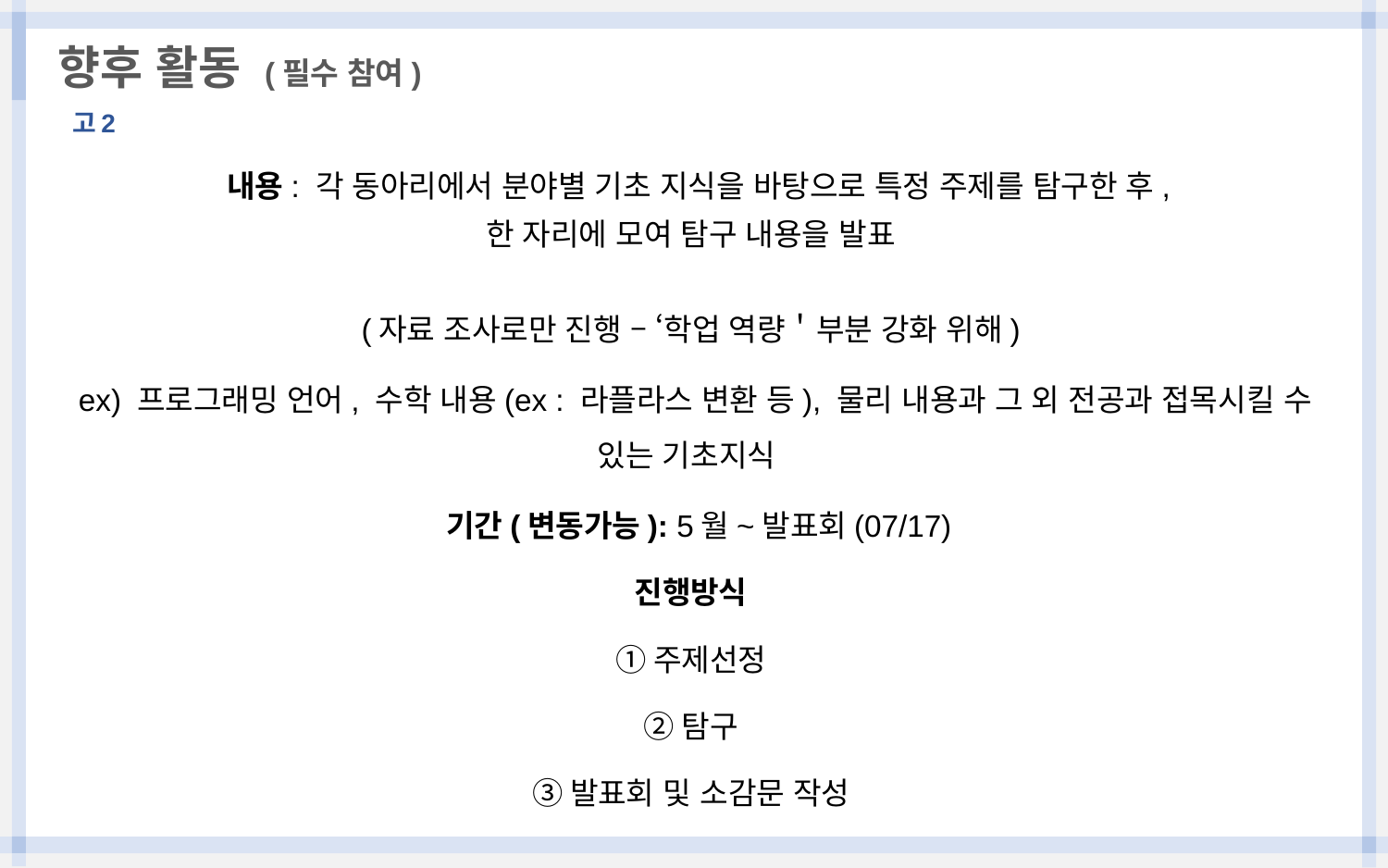

향후 활동 (필수 참여)
고2

 내용: 각 동아리에서 분야별 기초 지식을 바탕으로 특정 주제를 탐구한 후,
한 자리에 모여 탐구 내용을 발표

(자료 조사로만 진행 – ‘학업 역량＇부분 강화 위해)
 ex) 프로그래밍 언어, 수학 내용(ex : 라플라스 변환 등), 물리 내용과 그 외 전공과 접목시킬 수 있는 기초지식
 기간(변동가능): 5월~발표회(07/17)
진행방식
①주제선정
②탐구
③발표회 및 소감문 작성